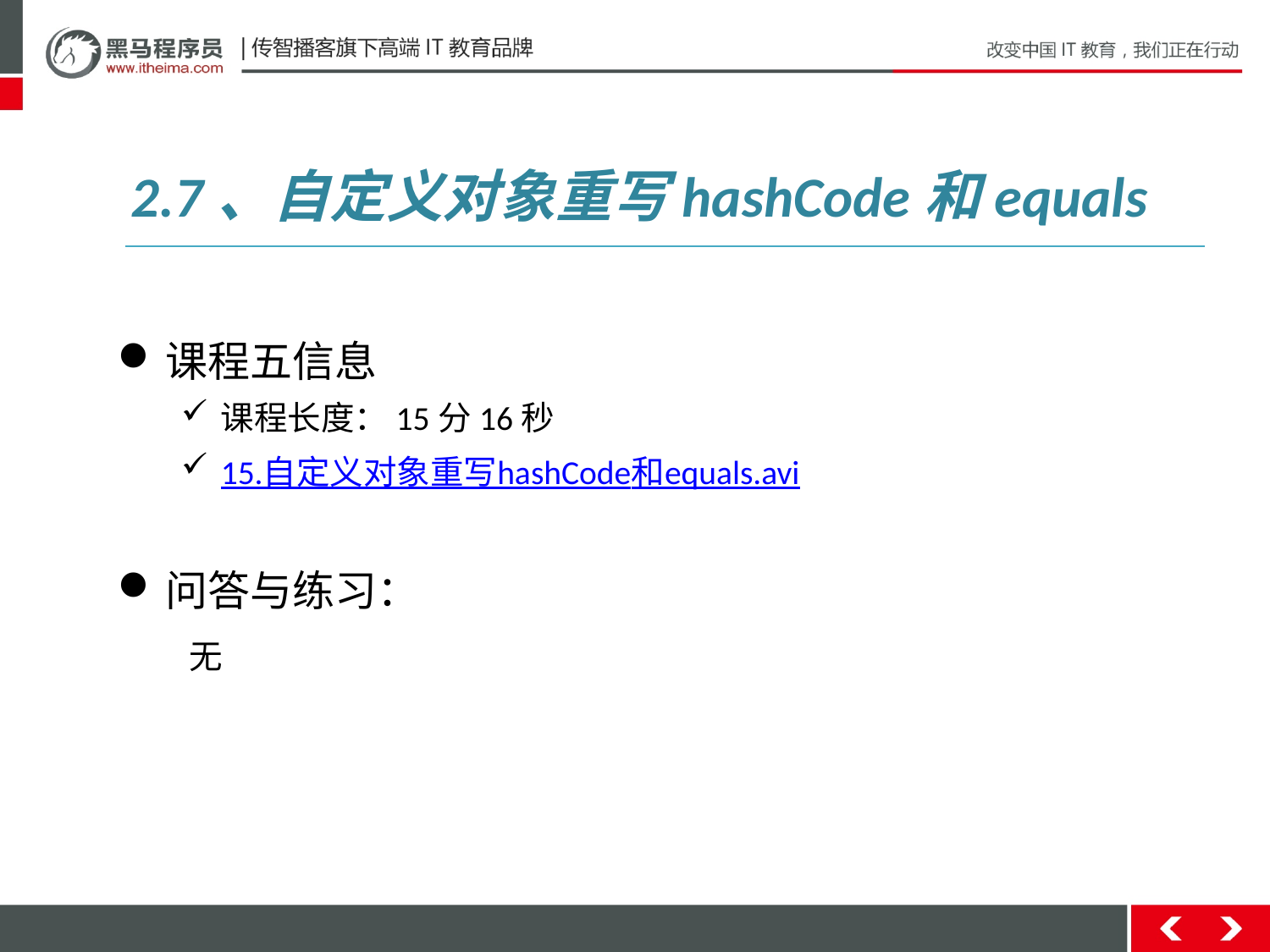

2.7、自定义对象重写hashCode和equals

课程五信息
课程长度：15分16秒
15.自定义对象重写hashCode和equals.avi

问答与练习：
        无